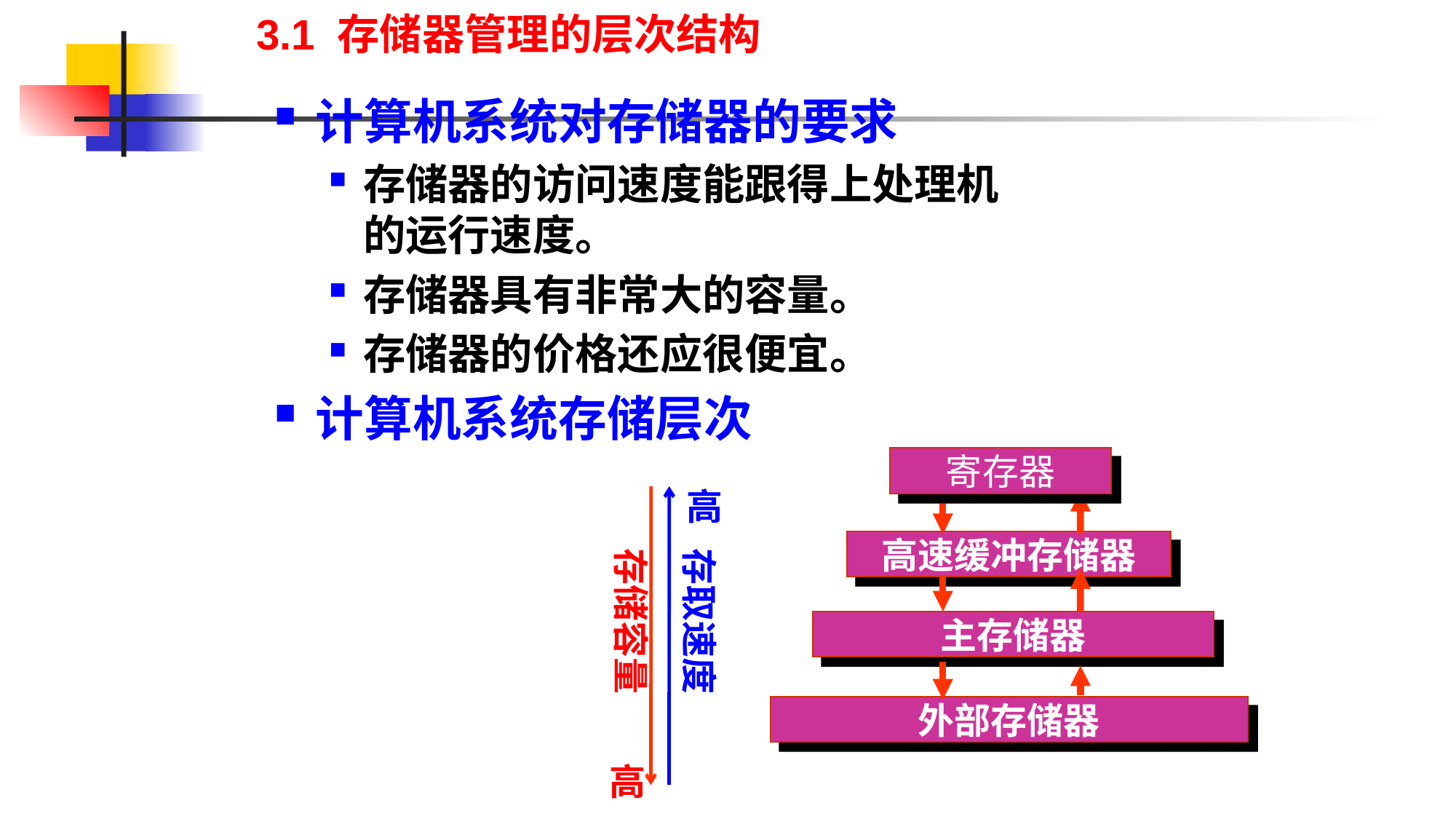

3.1 存储器管理的层次结构
计算机系统对存储器的要求
存储器的访问速度能跟得上处理机的运行速度。
存储器具有非常大的容量。
存储器的价格还应很便宜。
计算机系统存储层次
寄存器
高

高速缓冲存储器
存储容量
存取速度

主存储器

外部存储器
高